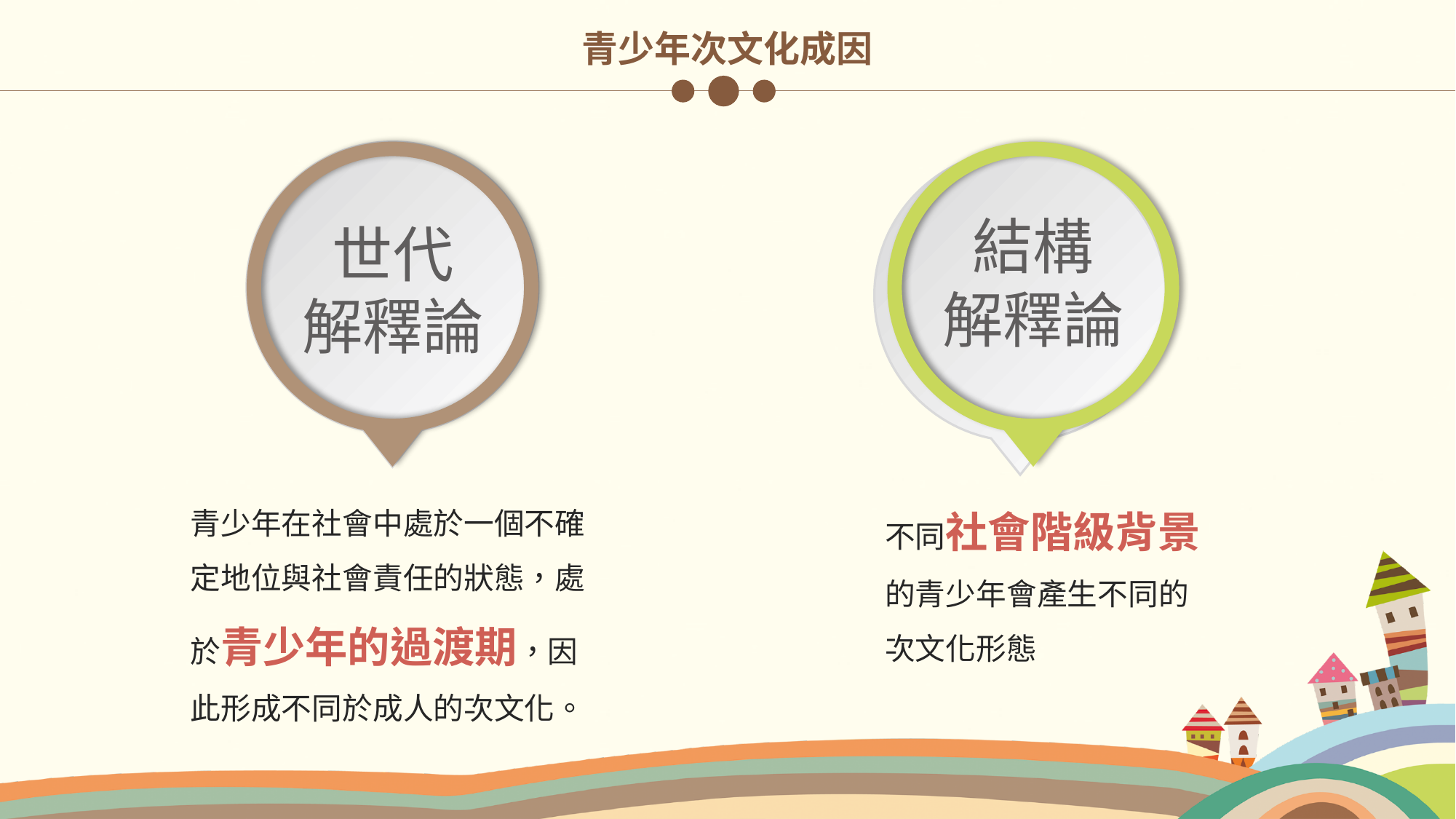

青少年次文化成因

結構
解釋論

世代
解釋論
不同社會階級背景的青少年會產生不同的次文化形態
青少年在社會中處於一個不確定地位與社會責任的狀態，處於青少年的過渡期，因此形成不同於成人的次文化。